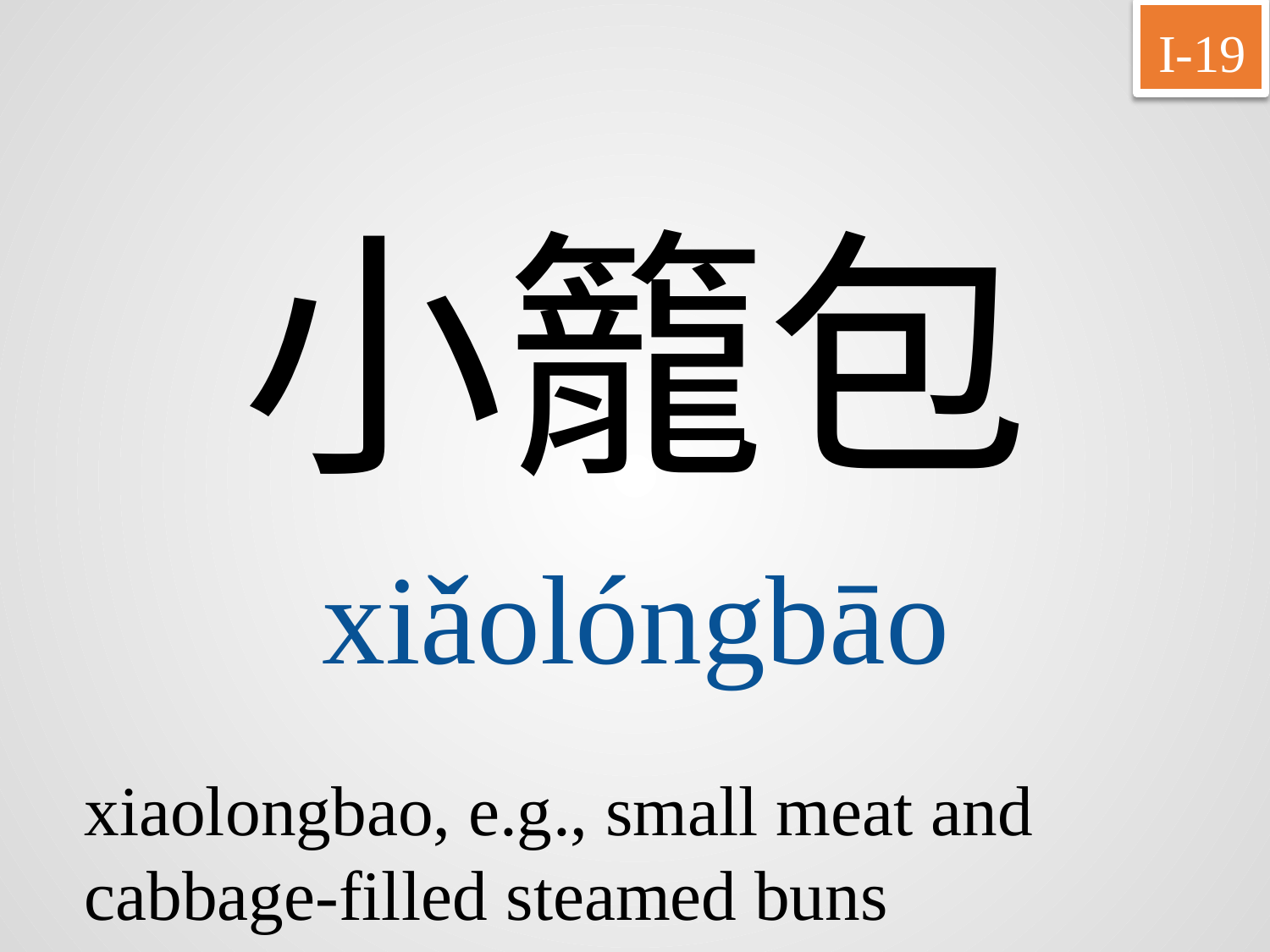

I-19

小籠包
xiǎolóngbāo
xiaolongbao, e.g., small meat and cabbage-filled steamed buns